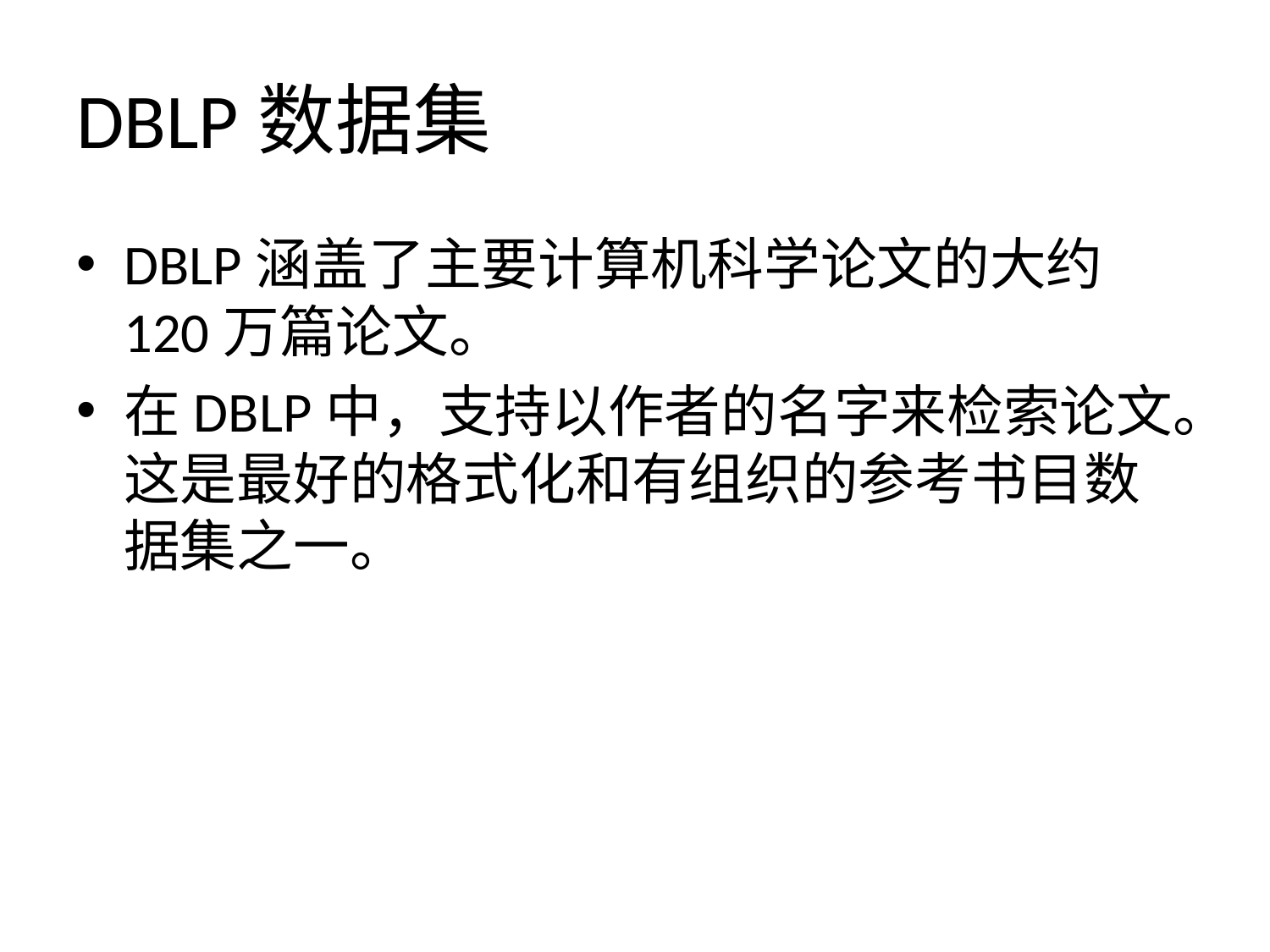

# DBLP数据集
DBLP涵盖了主要计算机科学论文的大约120万篇论文。
在DBLP中，支持以作者的名字来检索论文。这是最好的格式化和有组织的参考书目数据集之一。